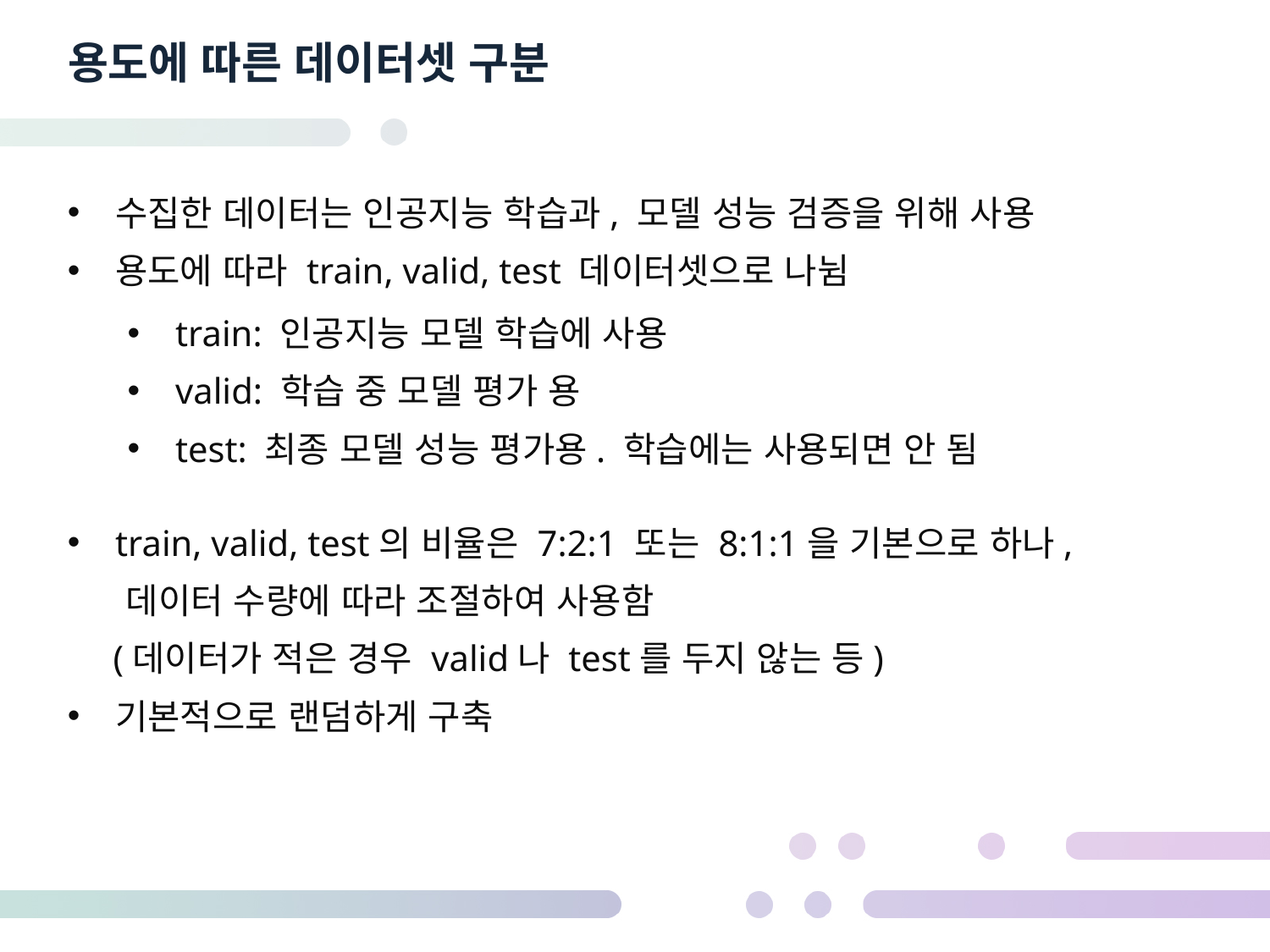

# 용도에 따른 데이터셋 구분
수집한 데이터는 인공지능 학습과, 모델 성능 검증을 위해 사용
용도에 따라 train, valid, test 데이터셋으로 나뉨
train: 인공지능 모델 학습에 사용
valid: 학습 중 모델 평가 용
test: 최종 모델 성능 평가용. 학습에는 사용되면 안 됨
train, valid, test의 비율은 7:2:1 또는 8:1:1을 기본으로 하나,
     데이터 수량에 따라 조절하여 사용함
     (데이터가 적은 경우 valid나 test를 두지 않는 등)
기본적으로 랜덤하게 구축